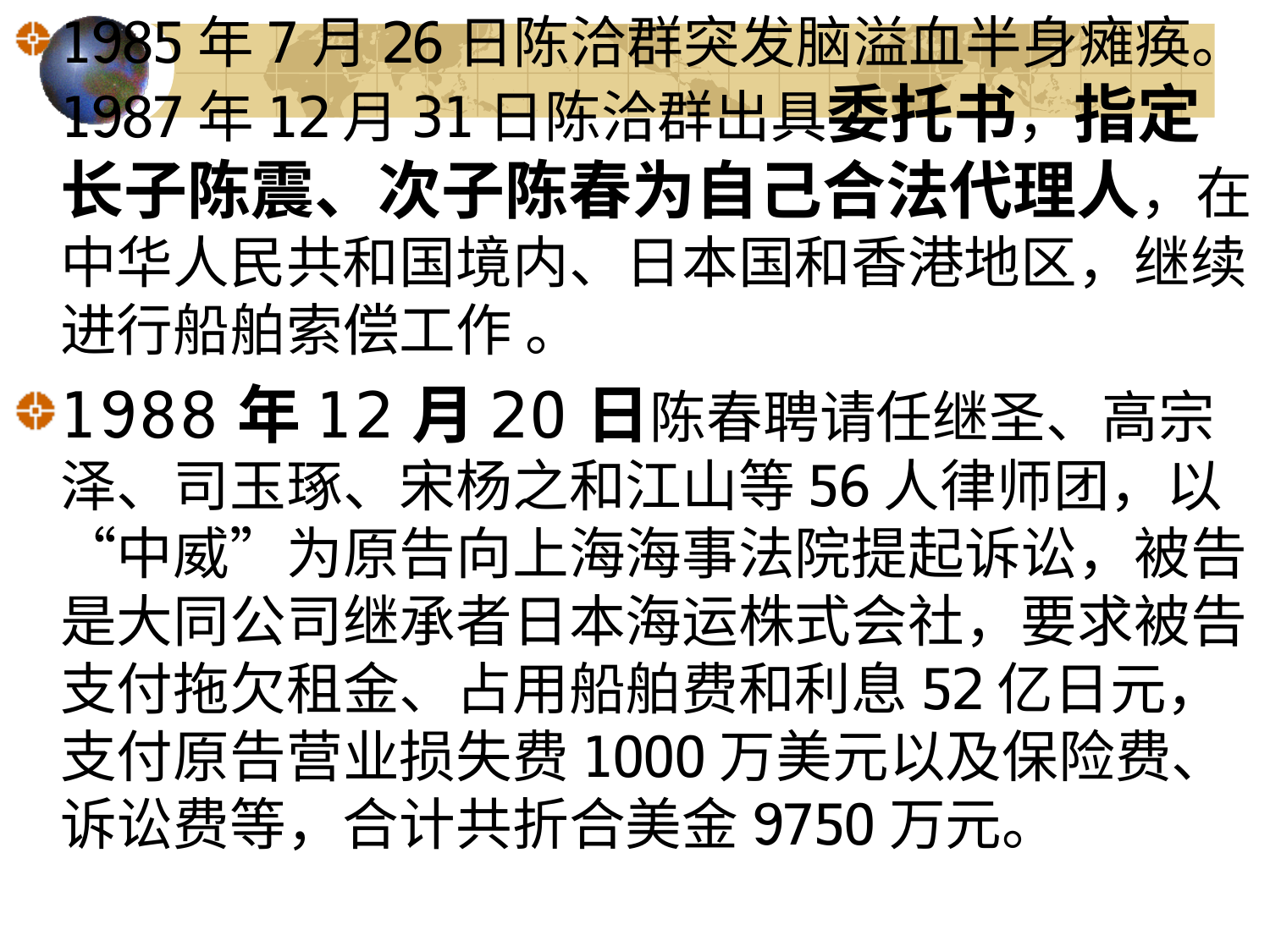

1985年7月26日陈洽群突发脑溢血半身瘫痪。1987年12月31日陈洽群出具委托书，指定长子陈震、次子陈春为自己合法代理人，在中华人民共和国境内、日本国和香港地区，继续进行船舶索偿工作 。
1988年12月20日陈春聘请任继圣、高宗泽、司玉琢、宋杨之和江山等56人律师团，以“中威”为原告向上海海事法院提起诉讼，被告是大同公司继承者日本海运株式会社，要求被告支付拖欠租金、占用船舶费和利息52亿日元，支付原告营业损失费1000万美元以及保险费、诉讼费等，合计共折合美金9750万元。